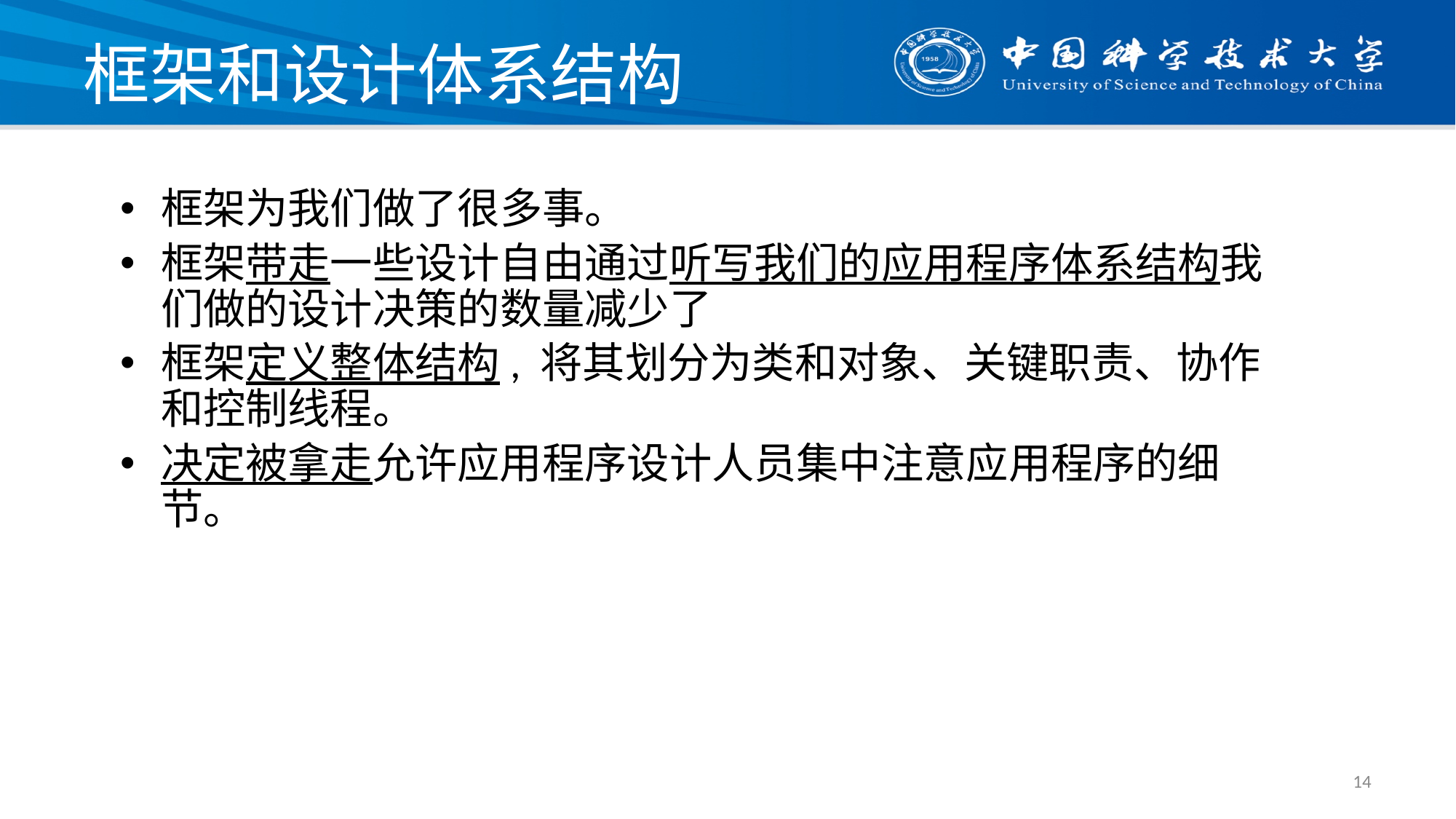

# 框架和设计体系结构
框架为我们做了很多事。
框架带走一些设计自由通过听写我们的应用程序体系结构我们做的设计决策的数量减少了
框架定义整体结构, 将其划分为类和对象、关键职责、协作和控制线程。
决定被拿走允许应用程序设计人员集中注意应用程序的细节。
14